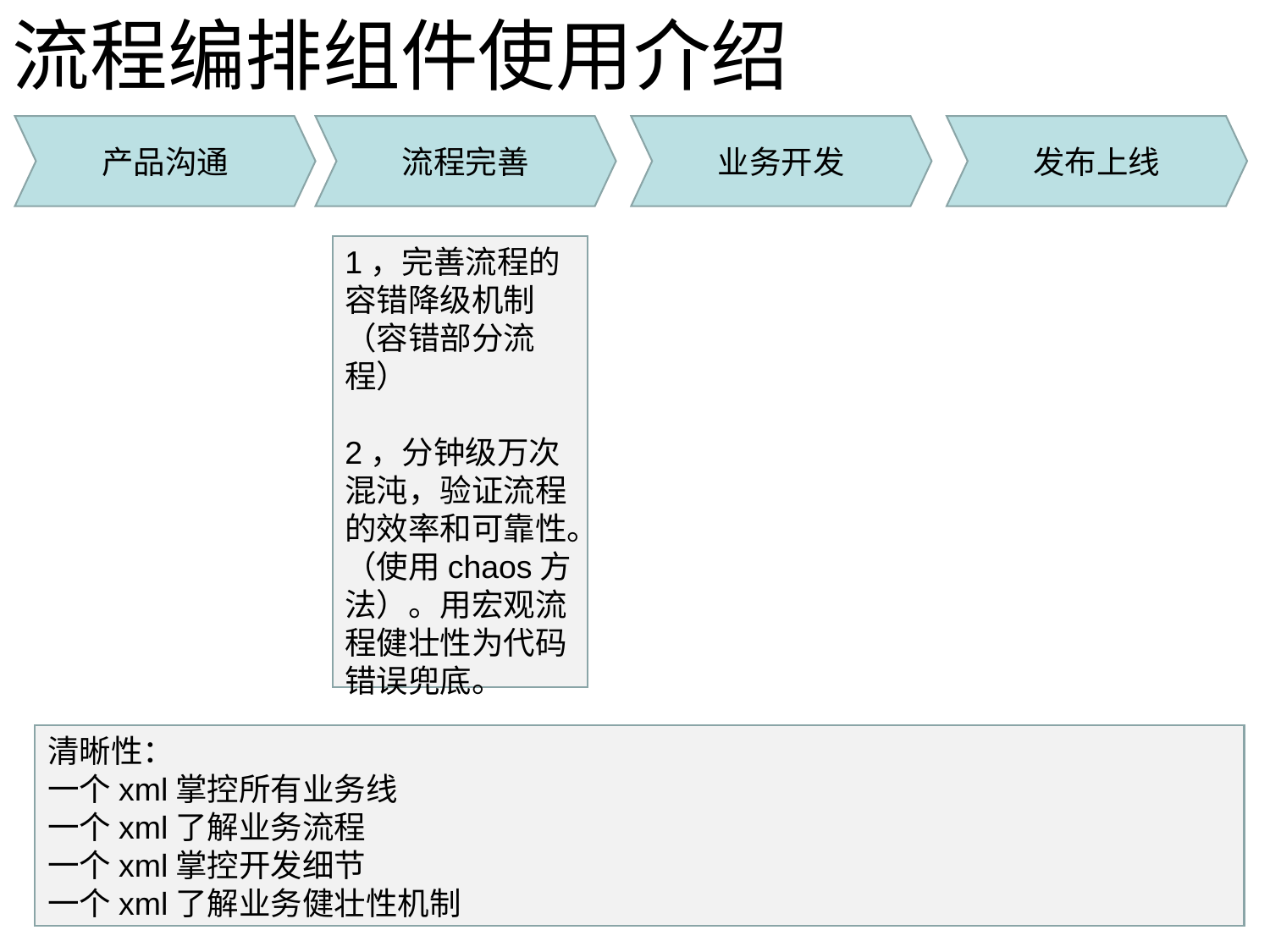

# 流程编排组件使用介绍
产品沟通
流程完善
业务开发
发布上线
1，完善流程的容错降级机制（容错部分流程）

2，分钟级万次混沌，验证流程的效率和可靠性。
（使用chaos方法）。用宏观流程健壮性为代码错误兜底。
清晰性：
一个xml掌控所有业务线
一个xml了解业务流程
一个xml掌控开发细节
一个xml了解业务健壮性机制